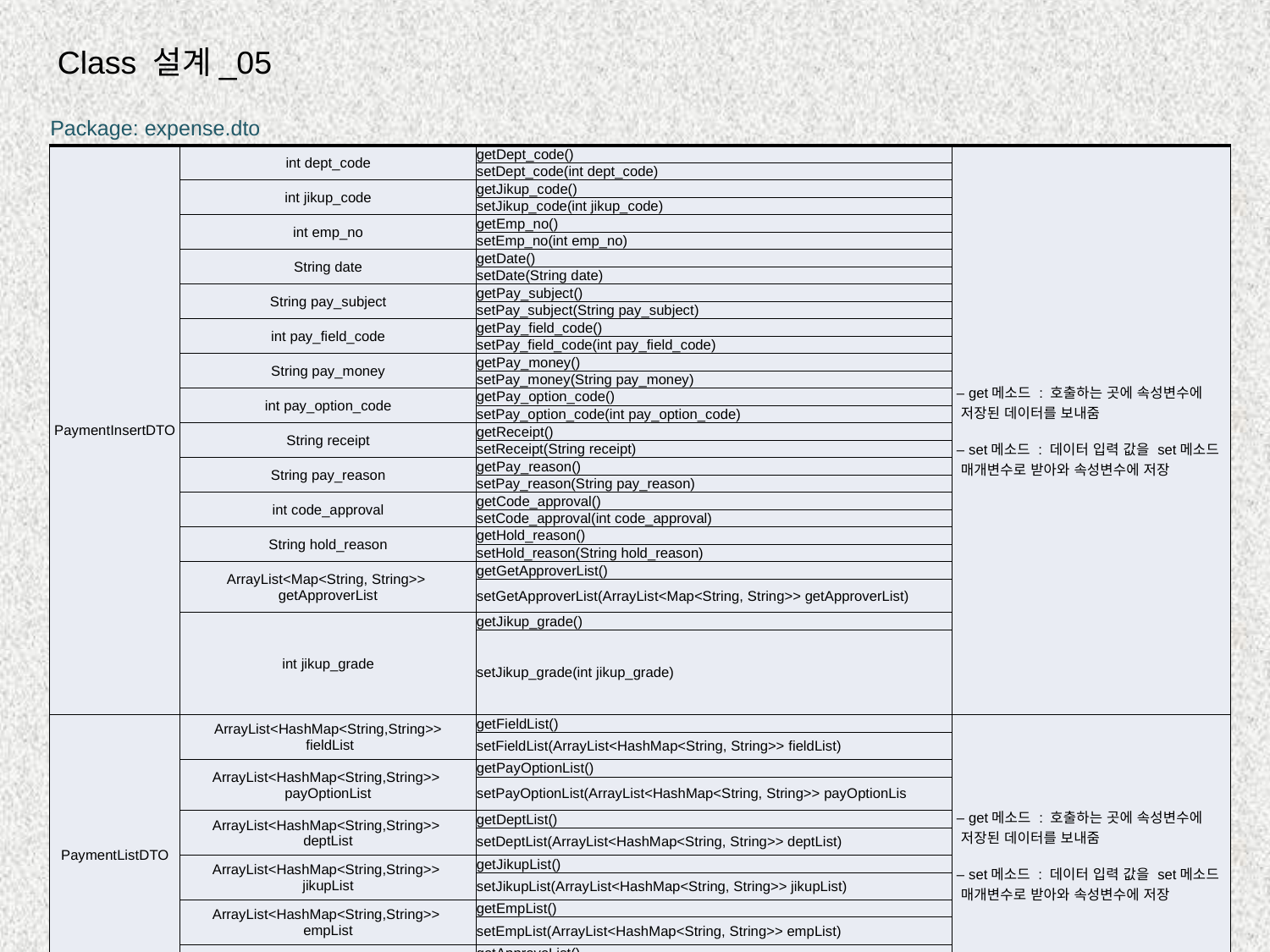

Class 설계_05
Package: expense.dto
| PaymentInsertDTO | int dept\_code | getDept\_code() | – get메소드 : 호출하는 곳에 속성변수에 저장된 데이터를 보내줌 – set메소드 : 데이터 입력 값을 set메소드 매개변수로 받아와 속성변수에 저장 |
| --- | --- | --- | --- |
|  |  | setDept\_code(int dept\_code) |  |
|  | int jikup\_code | getJikup\_code() |  |
|  |  | setJikup\_code(int jikup\_code) |  |
|  | int emp\_no | getEmp\_no() |  |
|  |  | setEmp\_no(int emp\_no) |  |
|  | String date | getDate() |  |
|  |  | setDate(String date) |  |
|  | String pay\_subject | getPay\_subject() |  |
|  |  | setPay\_subject(String pay\_subject) |  |
|  | int pay\_field\_code | getPay\_field\_code() |  |
|  |  | setPay\_field\_code(int pay\_field\_code) |  |
|  | String pay\_money | getPay\_money() |  |
|  |  | setPay\_money(String pay\_money) |  |
|  | int pay\_option\_code | getPay\_option\_code() |  |
|  |  | setPay\_option\_code(int pay\_option\_code) |  |
|  | String receipt | getReceipt() |  |
|  |  | setReceipt(String receipt) |  |
|  | String pay\_reason | getPay\_reason() |  |
|  |  | setPay\_reason(String pay\_reason) |  |
|  | int code\_approval | getCode\_approval() |  |
|  |  | setCode\_approval(int code\_approval) |  |
|  | String hold\_reason | getHold\_reason() |  |
|  |  | setHold\_reason(String hold\_reason) |  |
|  | ArrayList<Map<String, String>> getApproverList | getGetApproverList() |  |
|  |  | setGetApproverList(ArrayList<Map<String, String>> getApproverList) |  |
|  | int jikup\_grade | getJikup\_grade() |  |
|  |  | setJikup\_grade(int jikup\_grade) |  |
| PaymentListDTO | ArrayList<HashMap<String,String>> fieldList | getFieldList() | – get메소드 : 호출하는 곳에 속성변수에 저장된 데이터를 보내줌 – set메소드 : 데이터 입력 값을 set메소드 매개변수로 받아와 속성변수에 저장 |
|  |  | setFieldList(ArrayList<HashMap<String, String>> fieldList) |  |
|  | ArrayList<HashMap<String,String>> payOptionList | getPayOptionList() |  |
|  |  | setPayOptionList(ArrayList<HashMap<String, String>> payOptionLis |  |
|  | ArrayList<HashMap<String,String>> deptList | getDeptList() |  |
|  |  | setDeptList(ArrayList<HashMap<String, String>> deptList) |  |
|  | ArrayList<HashMap<String,String>> jikupList | getJikupList() |  |
|  |  | setJikupList(ArrayList<HashMap<String, String>> jikupList) |  |
|  | ArrayList<HashMap<String,String>> empList | getEmpList() |  |
|  |  | setEmpList(ArrayList<HashMap<String, String>> empList) |  |
|  | ArrayList<HashMap<String,String>> approveList | getApproveList() |  |
|  |  | setApproveList(ArrayList<HashMap<String, String>> approveList) |  |